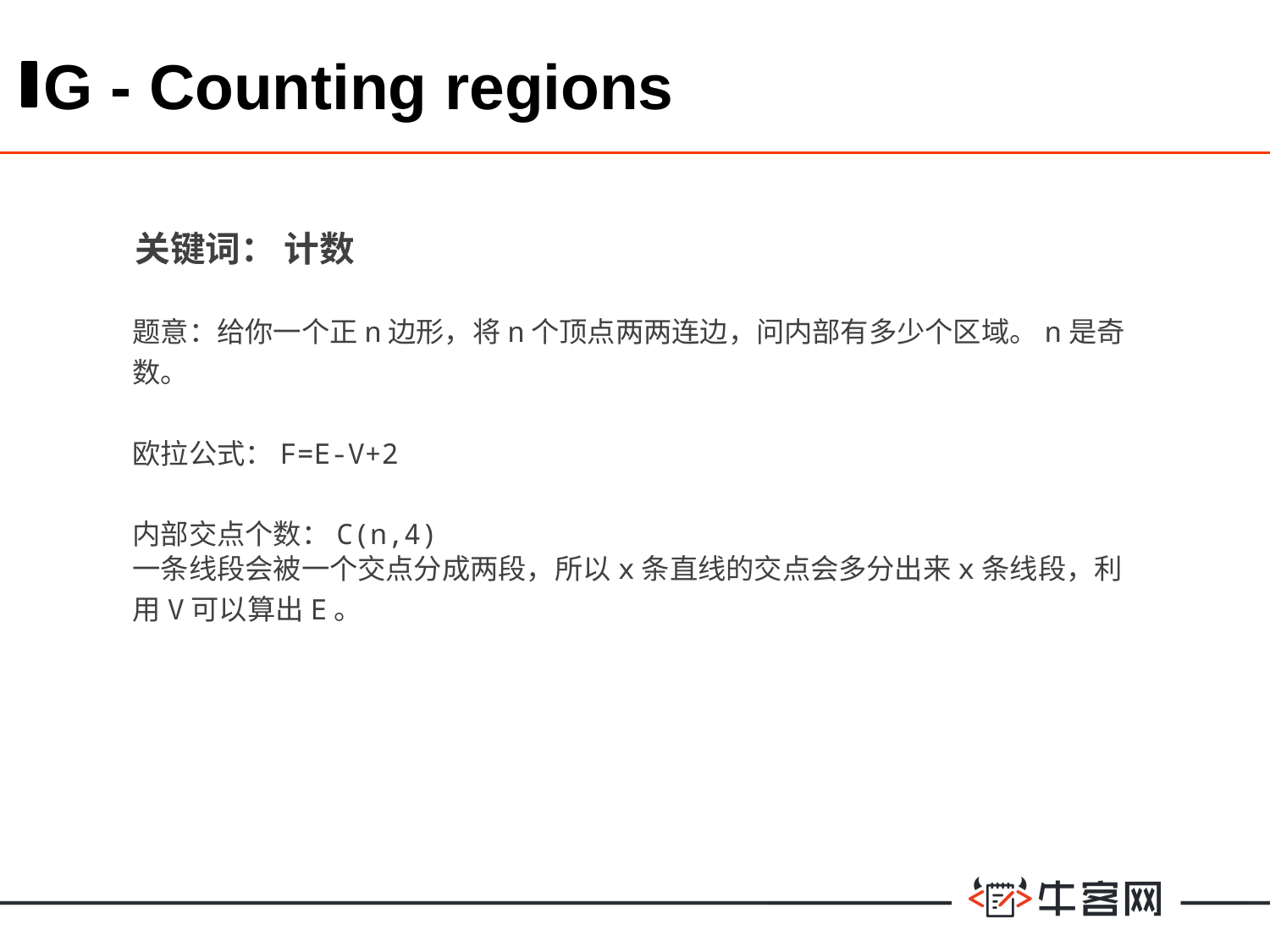

G - Counting regions

关键词： 计数
题意：给你一个正n边形，将n个顶点两两连边，问内部有多少个区域。n是奇数。

欧拉公式：F=E-V+2

内部交点个数：C(n,4)
一条线段会被一个交点分成两段，所以x条直线的交点会多分出来x条线段，利用V可以算出E。